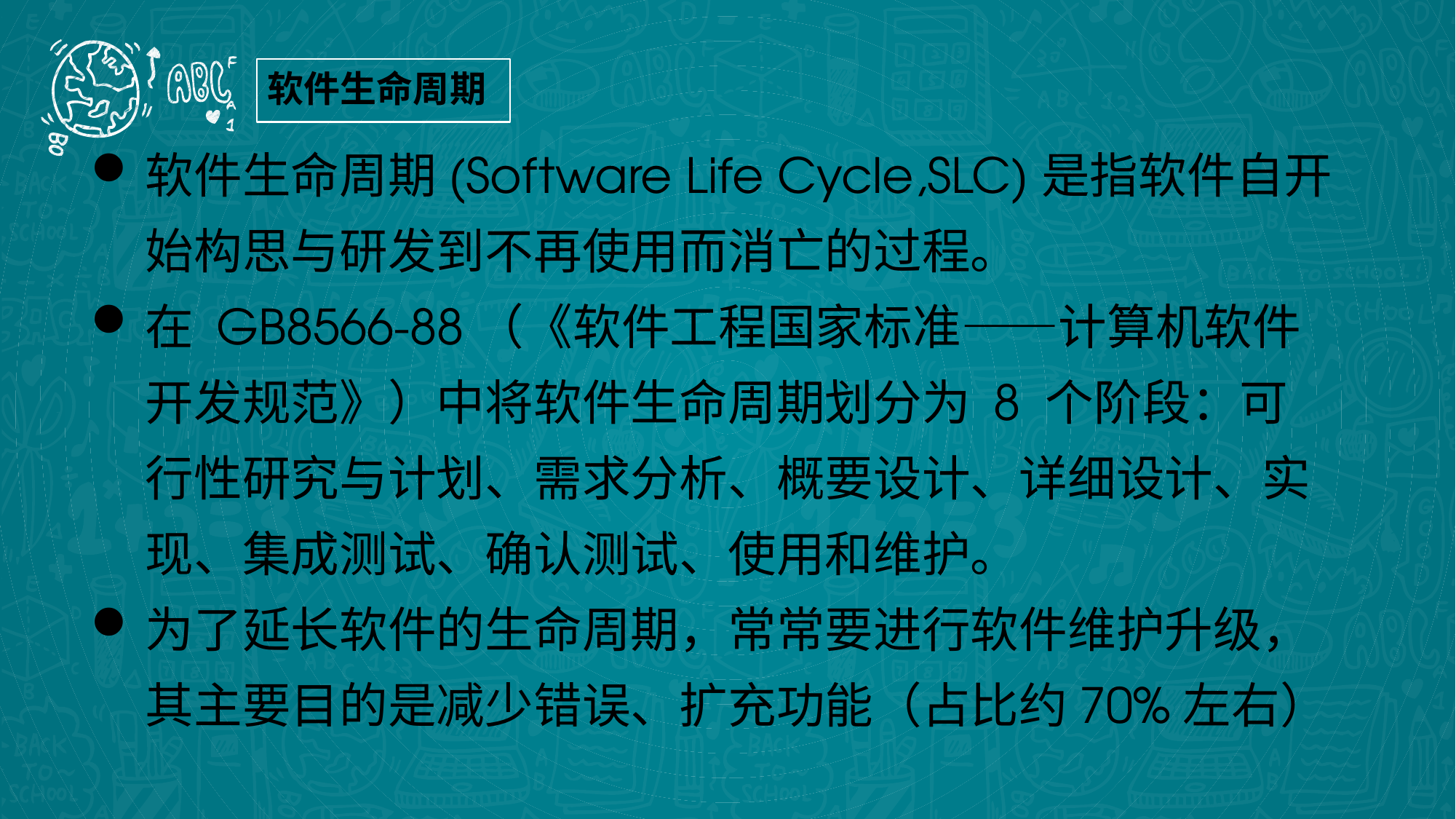

软件生命周期
软件生命周期(Software Life Cycle,SLC)是指软件自开始构思与研发到不再使用而消亡的过程。
在 GB8566-88（《软件工程国家标准——计算机软件开发规范》）中将软件生命周期划分为 8 个阶段：可行性研究与计划、需求分析、概要设计、详细设计、实现、集成测试、确认测试、使用和维护。
为了延长软件的生命周期，常常要进行软件维护升级，其主要目的是减少错误、扩充功能（占比约70%左右）